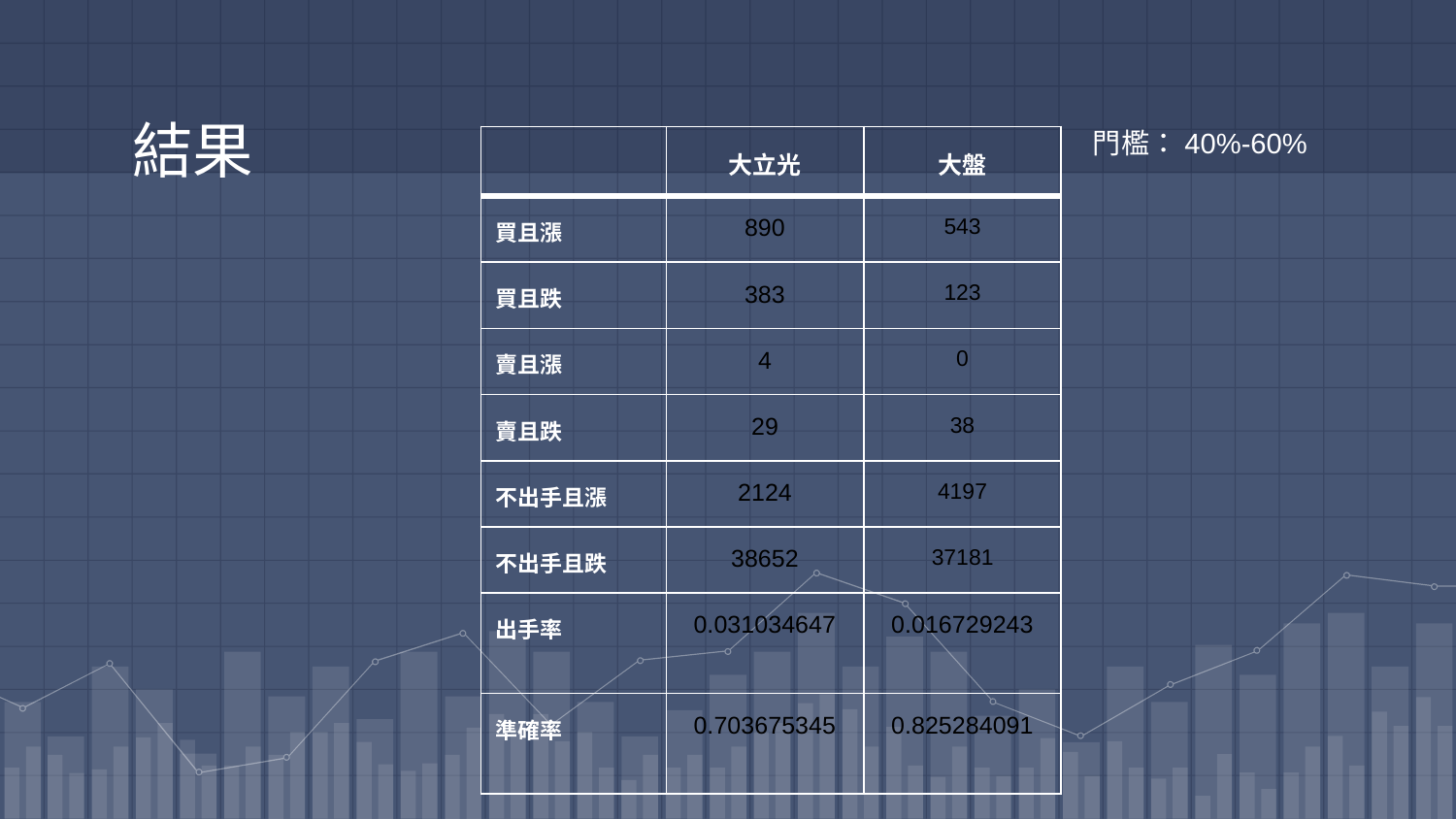

# 結果
門檻：40%-60%
|  | 大立光 | 大盤 |
| --- | --- | --- |
| 買且漲 | 890 | 543 |
| 買且跌 | 383 | 123 |
| 賣且漲 | 4 | 0 |
| 賣且跌 | 29 | 38 |
| 不出手且漲 | 2124 | 4197 |
| 不出手且跌 | 38652 | 37181 |
| 出手率 | 0.031034647 | 0.016729243 |
| 準確率 | 0.703675345 | 0.825284091 |